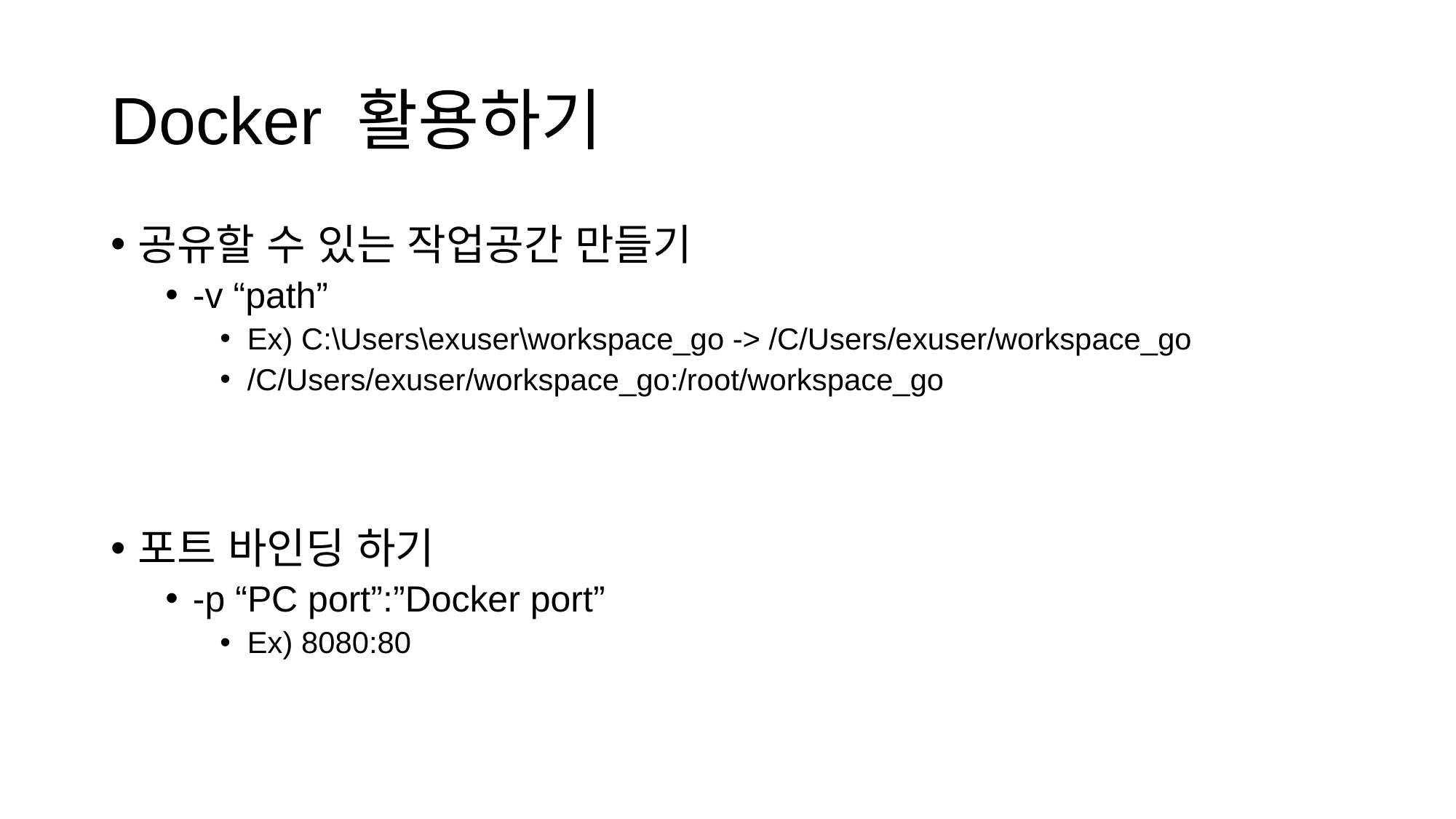

# Docker 활용하기
공유할 수 있는 작업공간 만들기
-v “path”
Ex) C:\Users\exuser\workspace_go -> /C/Users/exuser/workspace_go
/C/Users/exuser/workspace_go:/root/workspace_go

포트 바인딩 하기
-p “PC port”:”Docker port”
Ex) 8080:80